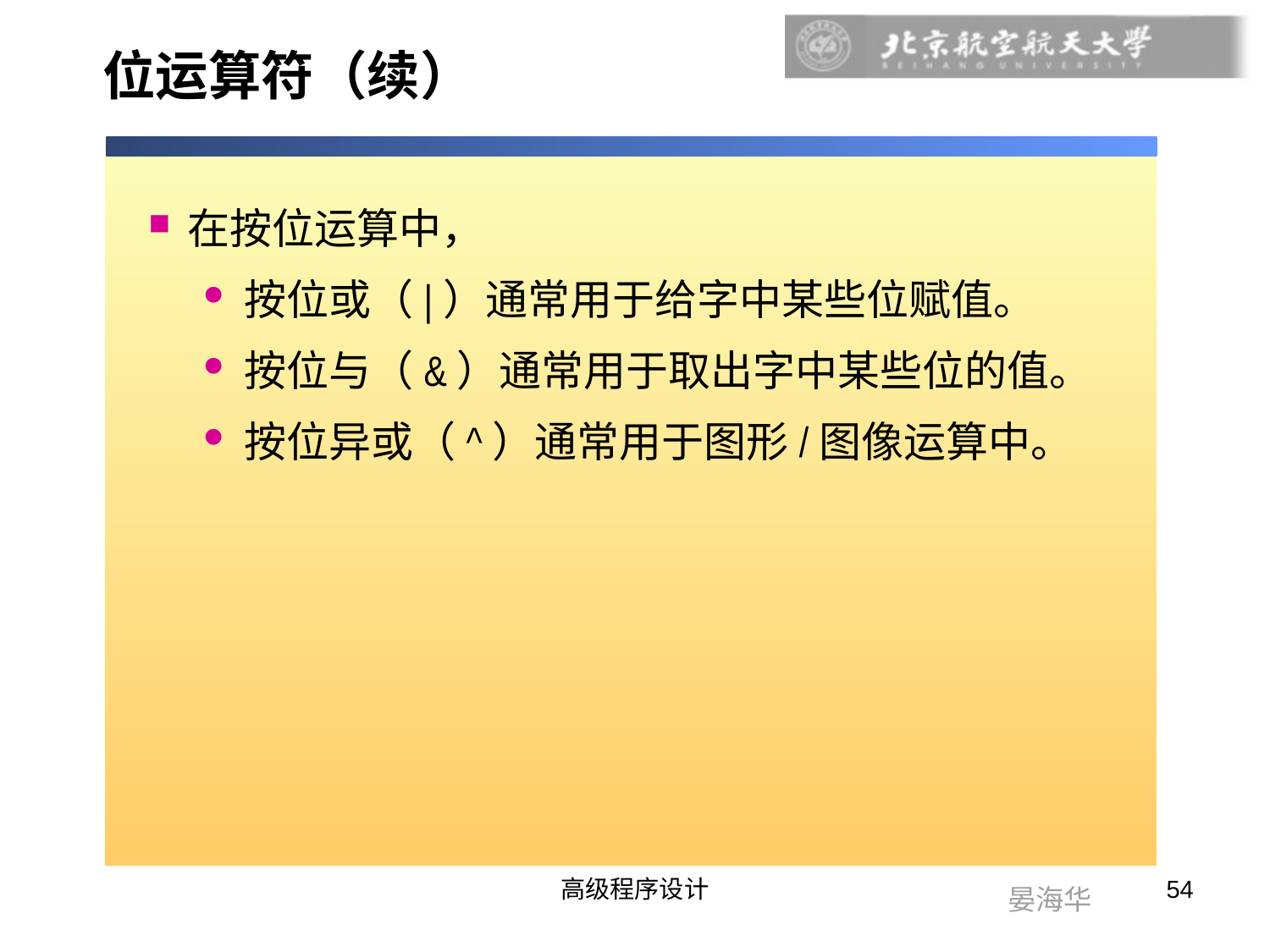

# 位运算符（续）
在按位运算中，
按位或（|）通常用于给字中某些位赋值。
按位与（&）通常用于取出字中某些位的值。
按位异或（^）通常用于图形/图像运算中。
高级程序设计
54